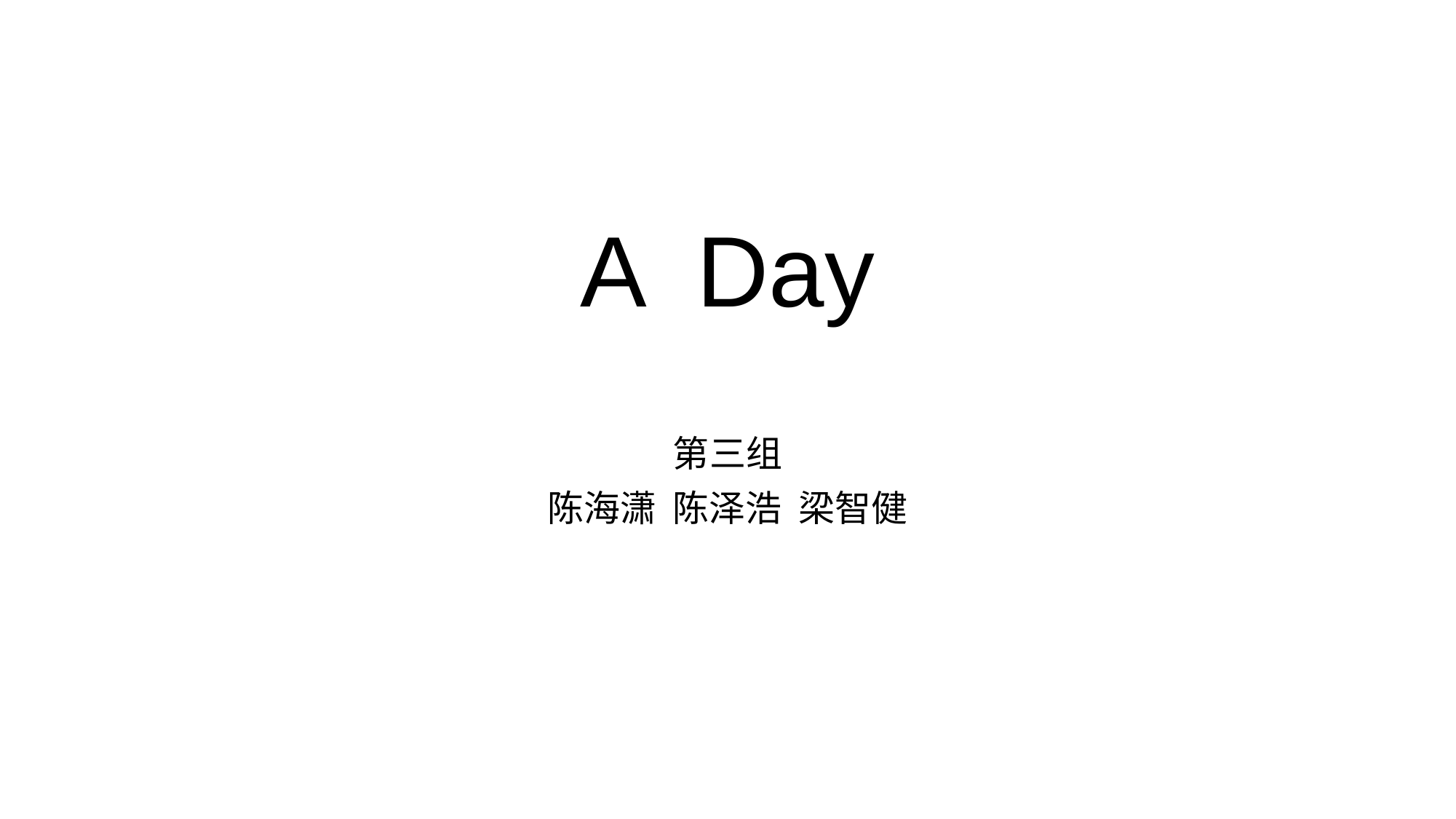

# A  Day
第三组
陈海潇  陈泽浩  梁智健